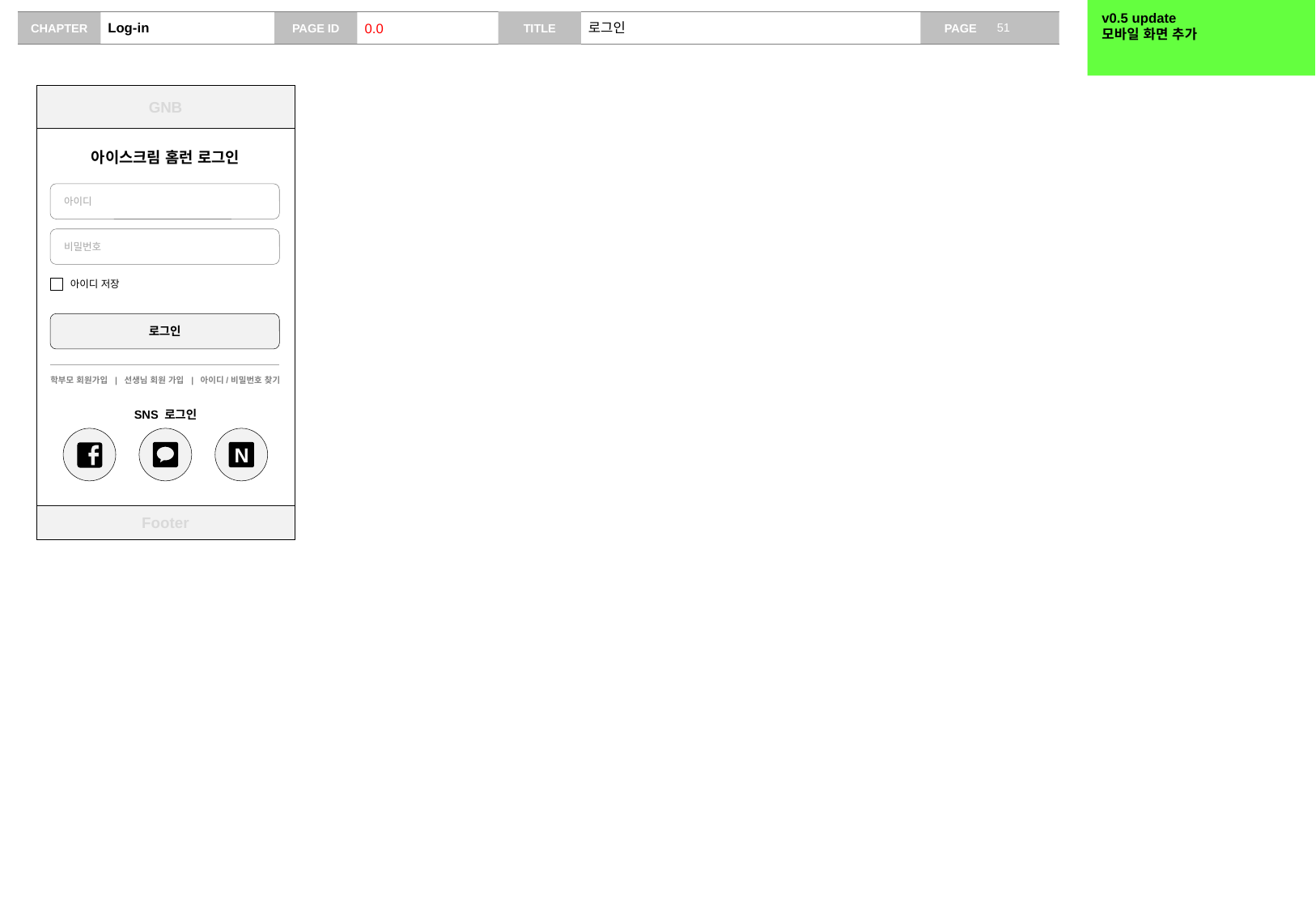

v0.5 update
모바일 화면 추가
# Log-in
0.0
로그인

GNB
아이스크림 홈런 로그인
아이디
비밀번호

아이디 저장
로그인
학부모 회원가입  |  선생님 회원 가입  |  아이디/비밀번호 찾기
SNS 로그인

N
Footer